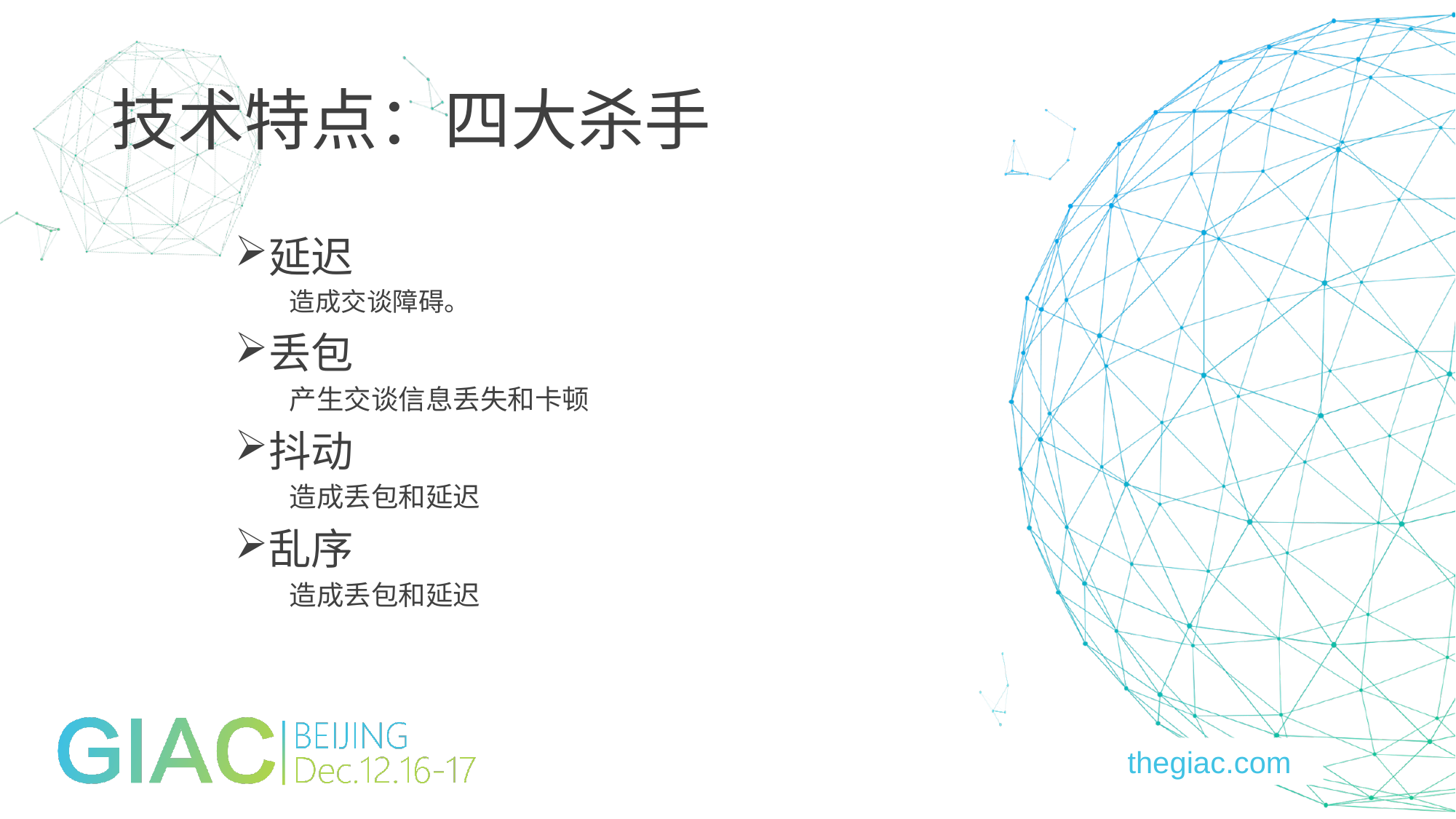

# 技术特点：四大杀手
延迟
造成交谈障碍。
丢包
产生交谈信息丢失和卡顿
抖动
造成丢包和延迟
乱序
造成丢包和延迟